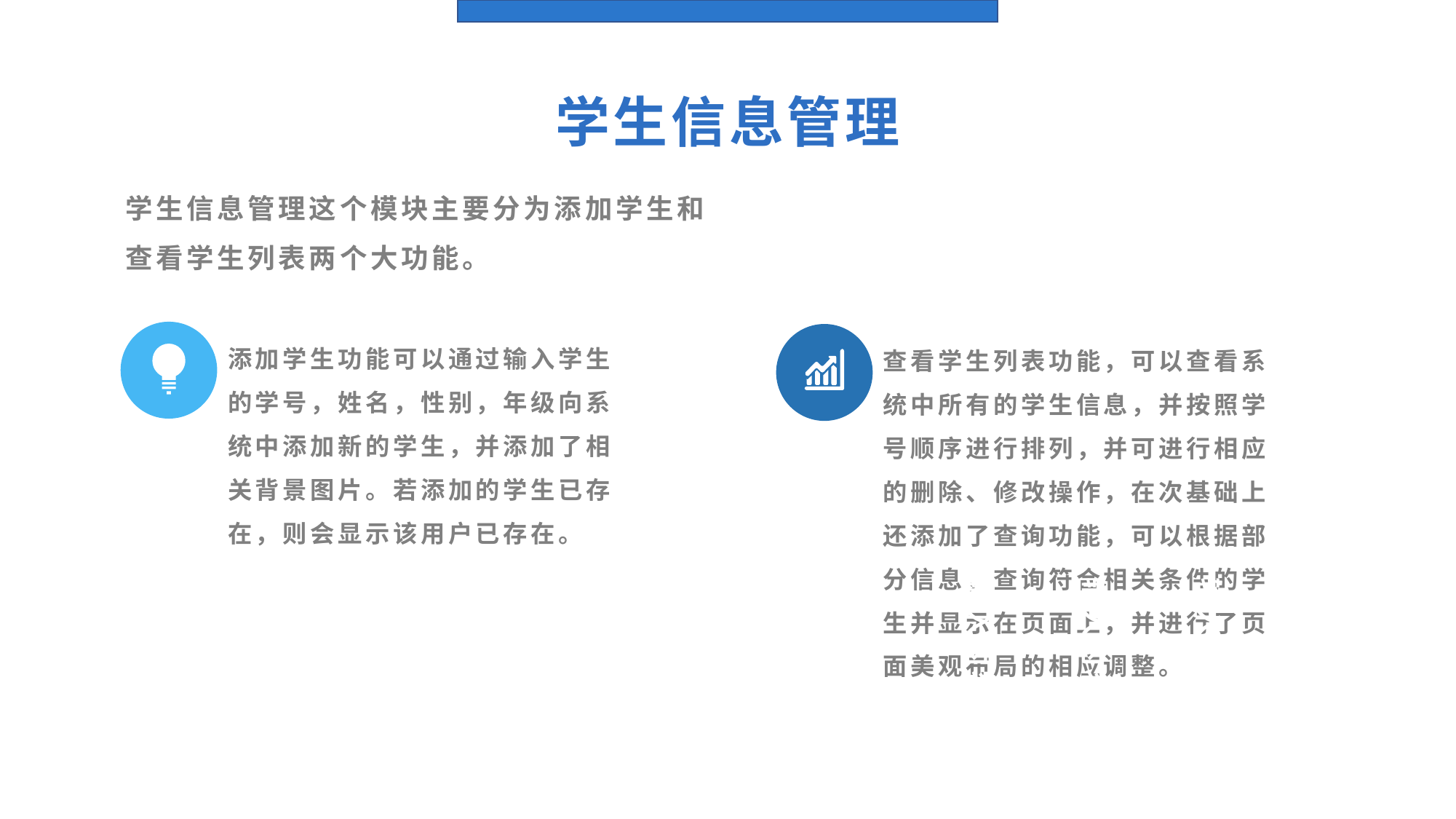

学生信息管理
学生信息管理这个模块主要分为添加学生和查看学生列表两个大功能。

添加学生功能可以通过输入学生的学号，姓名，性别，年级向系统中添加新的学生，并添加了相关背景图片。若添加的学生已存在，则会显示该用户已存在。

查看学生列表功能，可以查看系统中所有的学生信息，并按照学号顺序进行排列，并可进行相应的删除、修改操作，在次基础上还添加了查询功能，可以根据部分信息，查询符合相关条件的学生并显示在页面上，并进行了页面美观布局的相应调整。

输入内容
输入内容
输入内容
输入内容
输入内容